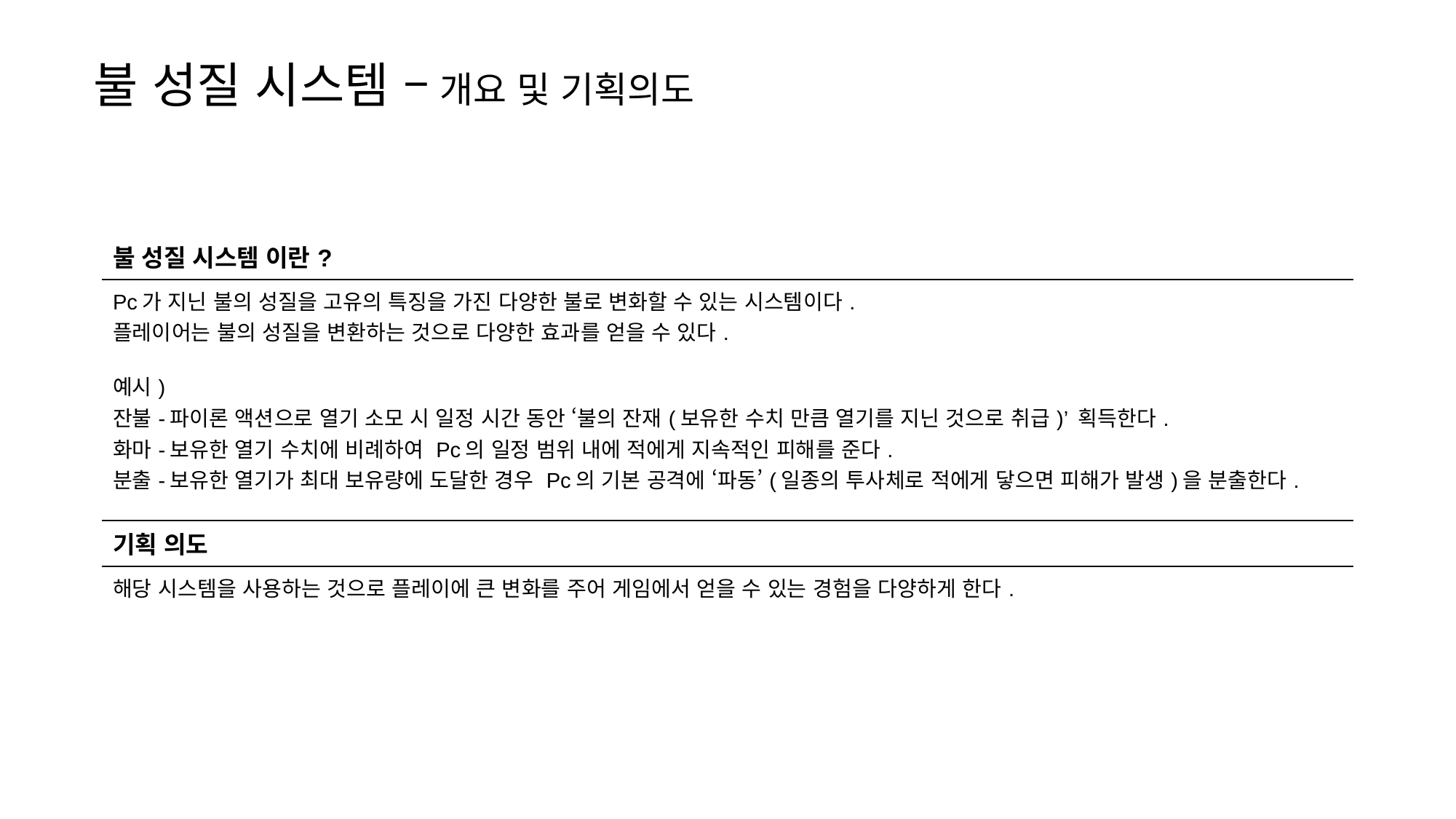

불 성질 시스템 – 개요 및 기획의도
| 불 성질 시스템 이란? |
| --- |
| Pc가 지닌 불의 성질을 고유의 특징을 가진 다양한 불로 변화할 수 있는 시스템이다. 플레이어는 불의 성질을 변환하는 것으로 다양한 효과를 얻을 수 있다. 예시) 잔불-파이론 액션으로 열기 소모 시 일정 시간 동안 ‘불의 잔재(보유한 수치 만큼 열기를 지닌 것으로 취급)’ 획득한다. 화마-보유한 열기 수치에 비례하여 Pc의 일정 범위 내에 적에게 지속적인 피해를 준다. 분출-보유한 열기가 최대 보유량에 도달한 경우 Pc의 기본 공격에 ‘파동’(일종의 투사체로 적에게 닿으면 피해가 발생)을 분출한다. |
| 기획 의도 |
| 해당 시스템을 사용하는 것으로 플레이에 큰 변화를 주어 게임에서 얻을 수 있는 경험을 다양하게 한다. |